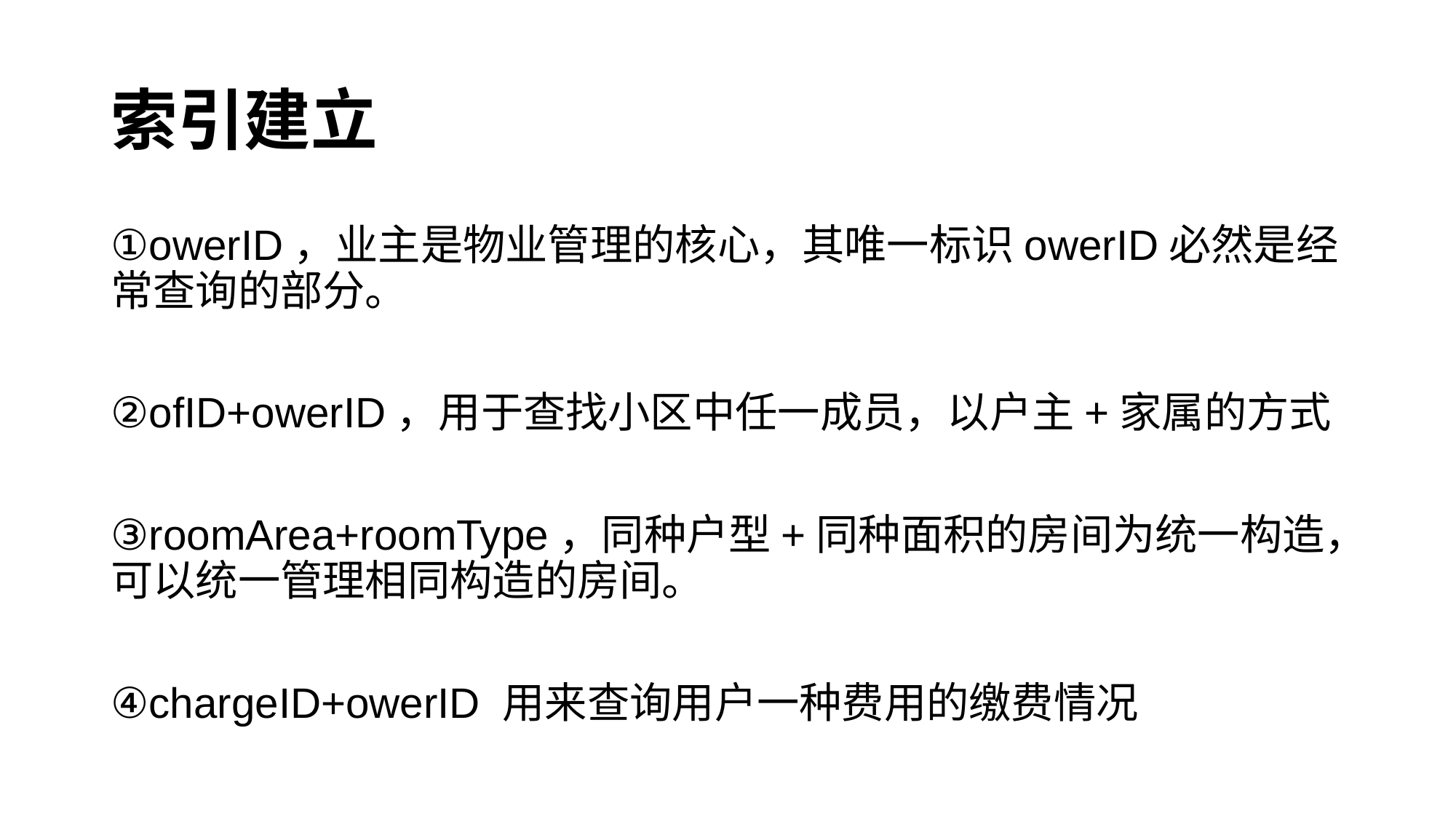

# 索引建立
①owerID，业主是物业管理的核心，其唯一标识owerID必然是经常查询的部分。

②ofID+owerID，用于查找小区中任一成员，以户主+家属的方式

③roomArea+roomType，同种户型+同种面积的房间为统一构造，可以统一管理相同构造的房间。

④chargeID+owerID 用来查询用户一种费用的缴费情况